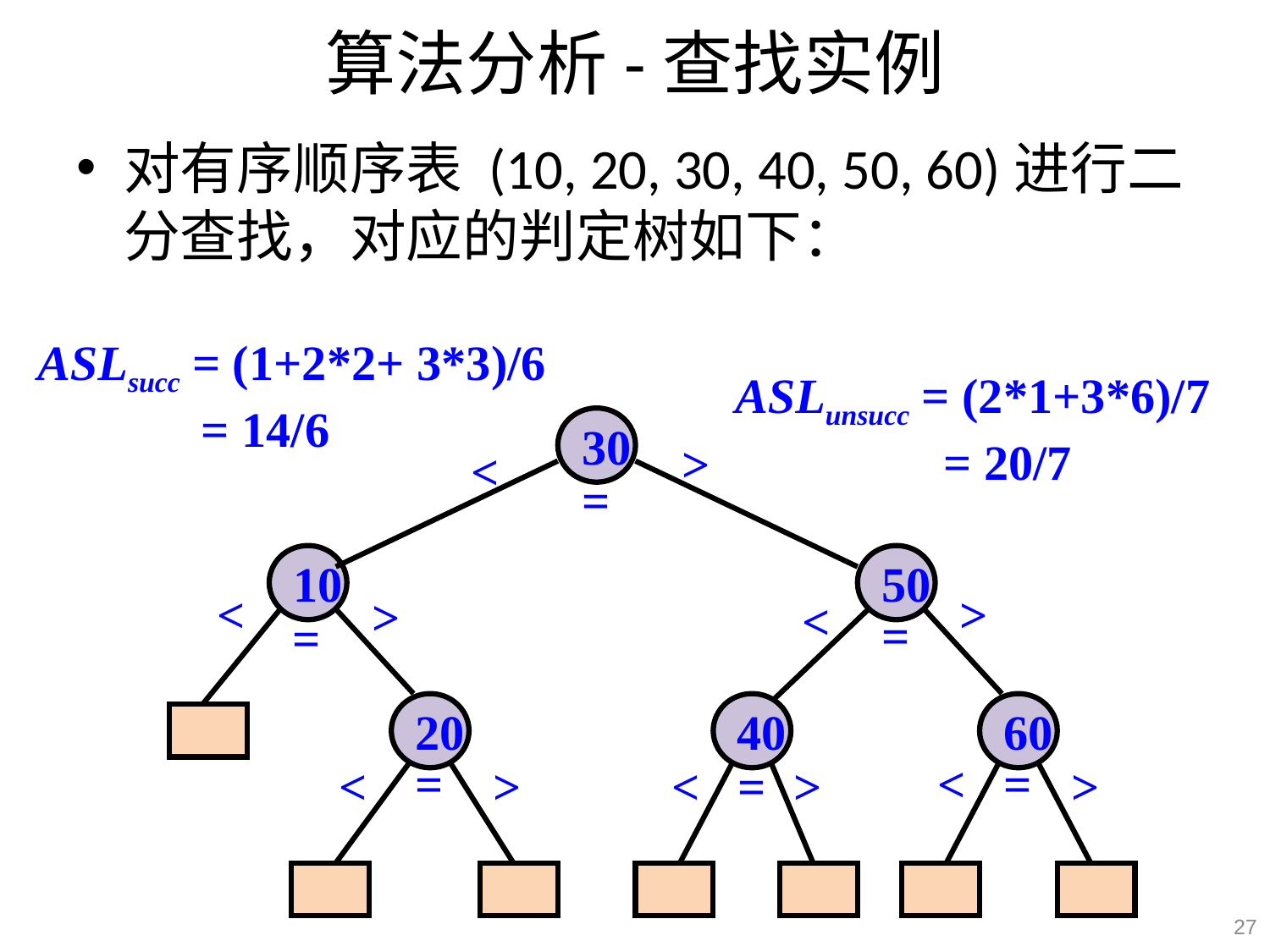

# 算法分析-查找实例
对有序顺序表 (10, 20, 30, 40, 50, 60)进行二分查找，对应的判定树如下：
ASLsucc = (1+2*2+ 3*3)/6
	   = 14/6
ASLunsucc = (2*1+3*6)/7
                 = 20/7
30
>
<

=
10
50
<
>
>
<
=
=

20
40
60

=
<
=
<
>
<
=
>
>

27